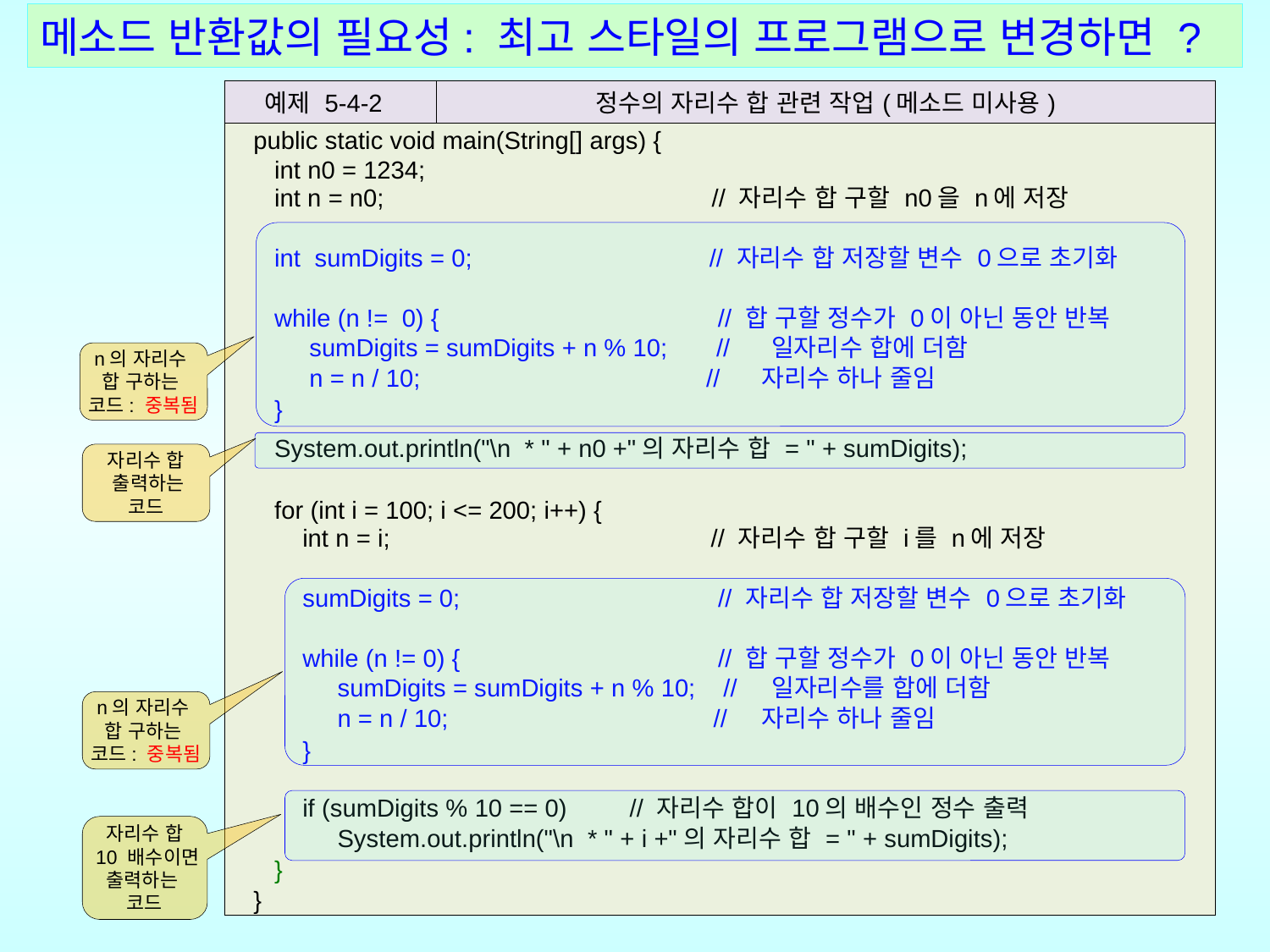

메소드 반환값의 필요성: 최고 스타일의 프로그램으로 변경하면 ?
| 예제 5-4-2 | 정수의 자리수 합 관련 작업(메소드 미사용) |
| --- | --- |
| public static void main(String[] args) { int n0 = 1234; int n = n0; // 자리수 합 구할 n0을 n에 저장 int sumDigits = 0; // 자리수 합 저장할 변수 0으로 초기화 while (n != 0) { // 합 구할 정수가 0이 아닌 동안 반복 sumDigits = sumDigits + n % 10; // 일자리수 합에 더함 n = n / 10; // 자리수 하나 줄임 } System.out.println("\n \* " + n0 +"의 자리수 합 = " + sumDigits); for (int i = 100; i <= 200; i++) { int n = i; // 자리수 합 구할 i를 n에 저장 sumDigits = 0; // 자리수 합 저장할 변수 0으로 초기화 while (n != 0) { // 합 구할 정수가 0이 아닌 동안 반복 sumDigits = sumDigits + n % 10; // 일자리수를 합에 더함 n = n / 10; // 자리수 하나 줄임 } if (sumDigits % 10 == 0) // 자리수 합이 10의 배수인 정수 출력 System.out.println("\n \* " + i +"의 자리수 합 = " + sumDigits); } } |  |

n의 자리수
합 구하는
코드: 중복됨

자리수 합
 출력하는
코드

n의 자리수
합 구하는
코드: 중복됨

자리수 합
 10 배수이면 출력하는
코드